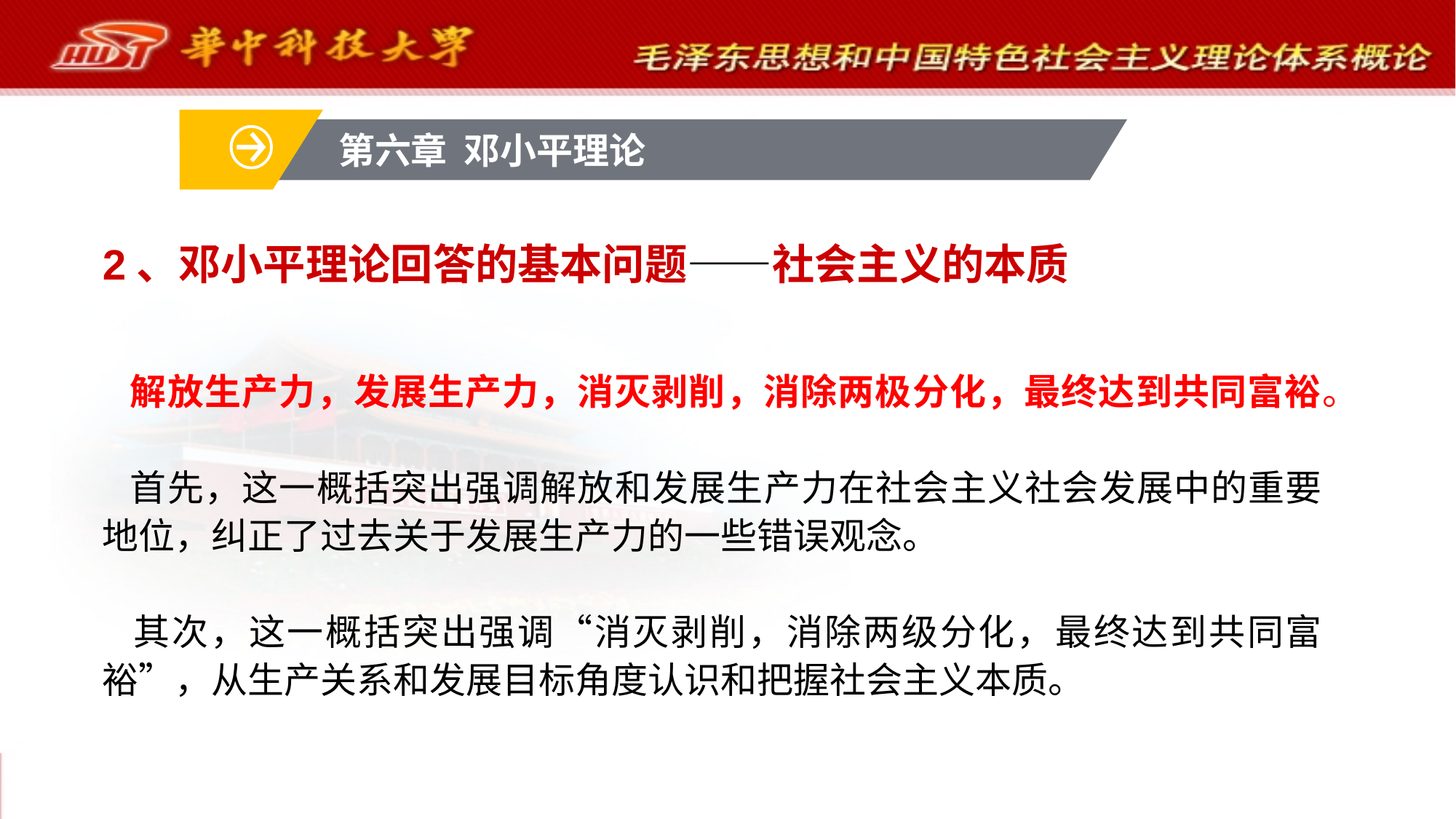

第六章  邓小平理论

# 2、邓小平理论回答的基本问题——社会主义的本质
  解放生产力，发展生产力，消灭剥削，消除两极分化，最终达到共同富裕。

  首先，这一概括突出强调解放和发展生产力在社会主义社会发展中的重要地位，纠正了过去关于发展生产力的一些错误观念。

  其次，这一概括突出强调“消灭剥削，消除两级分化，最终达到共同富裕”，从生产关系和发展目标角度认识和把握社会主义本质。